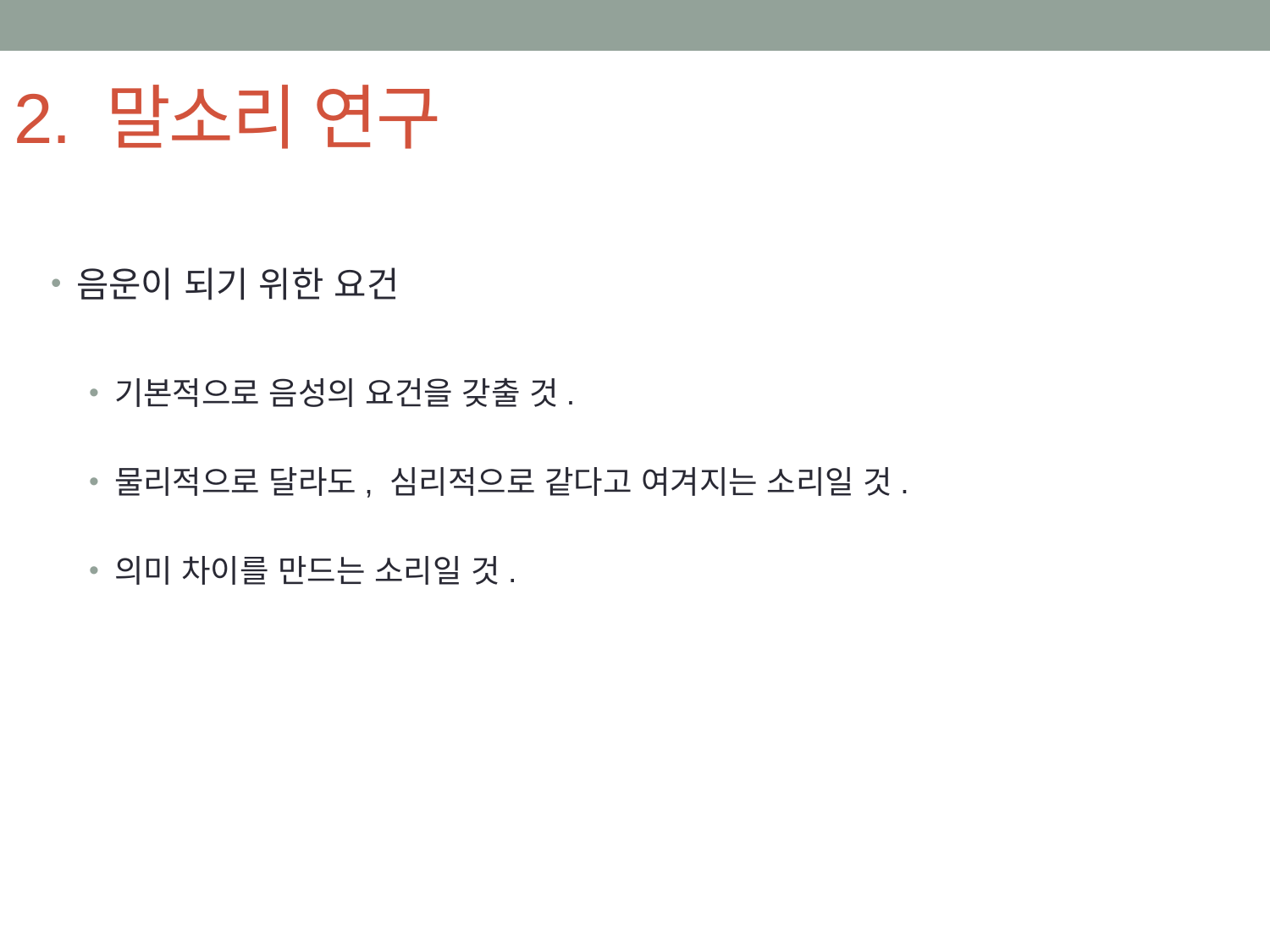

# 2. 말소리 연구

음운이 되기 위한 요건

기본적으로 음성의 요건을 갖출 것.

물리적으로 달라도, 심리적으로 같다고 여겨지는 소리일 것.

의미 차이를 만드는 소리일 것.